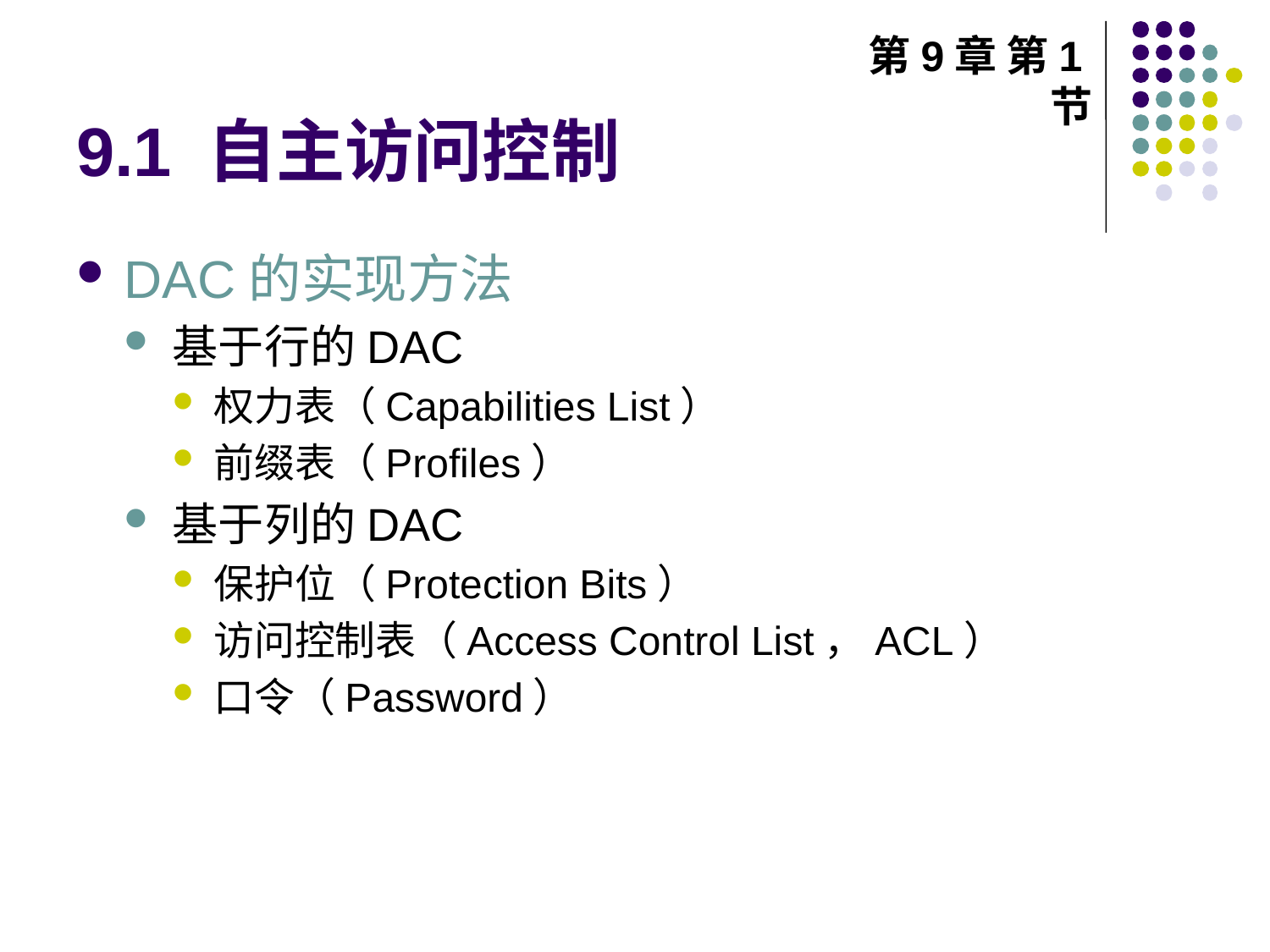

# 9.1 自主访问控制
第9章 第1节
DAC的实现方法
基于行的DAC
权力表（Capabilities List）
前缀表（Profiles）
基于列的DAC
保护位（Protection Bits）
访问控制表（Access Control List，ACL）
口令（Password）